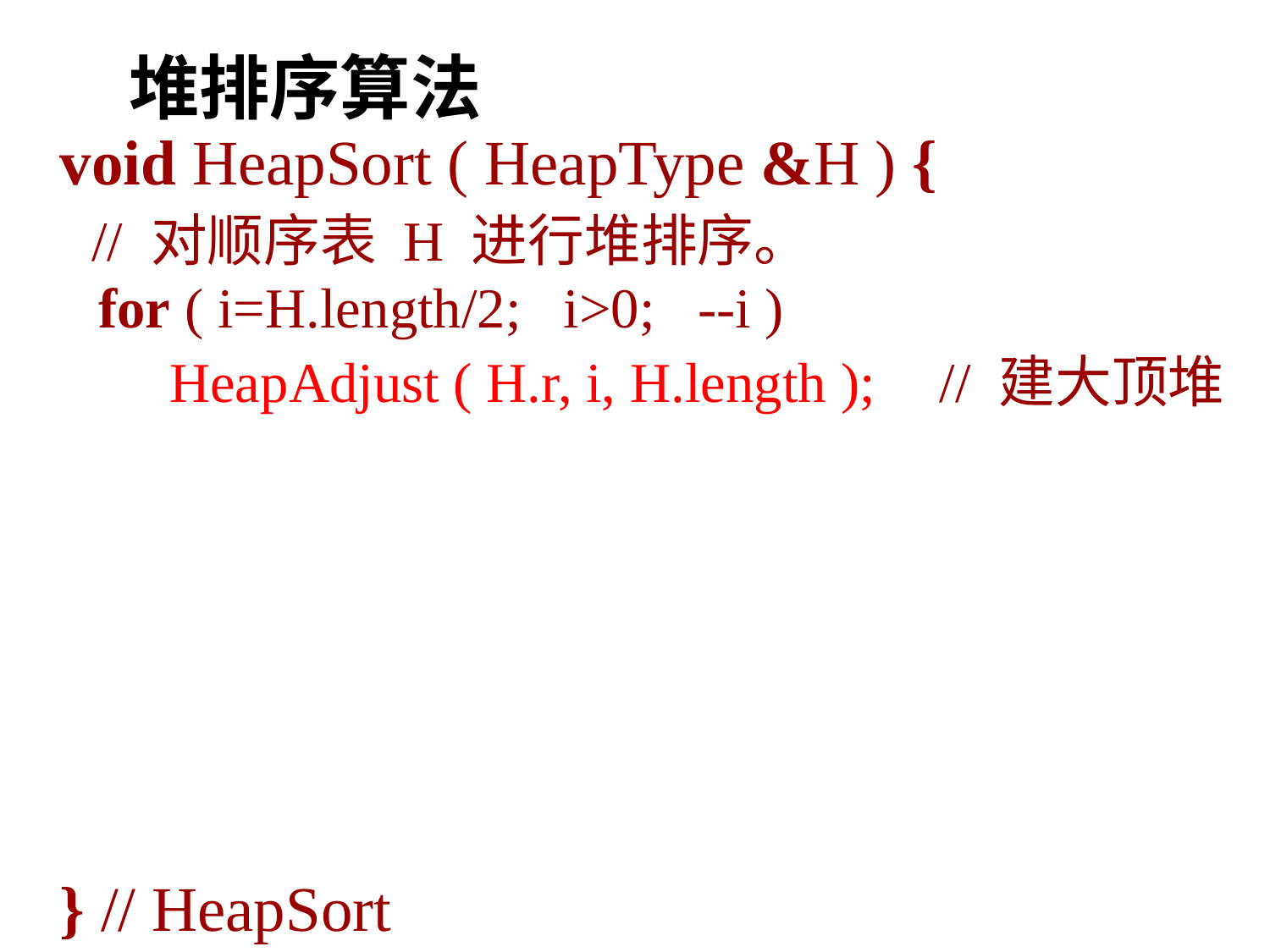

堆排序算法
void HeapSort ( HeapType &H ) {
  // 对顺序表 H 进行堆排序。

} // HeapSort
for ( i=H.length/2;   i>0;   --i )
     HeapAdjust ( H.r, i, H.length );    // 建大顶堆
for ( i=H.length; i>1; --i ) {
     H.r[1]←→H.r[i];
         // 将堆顶记录和当前堆子序列
          //  H.r[1..i]中最后一个记录相互交换
     HeapAdjust(H.r, 1, i-1);  // 对 H.r[1] 进行筛选
}